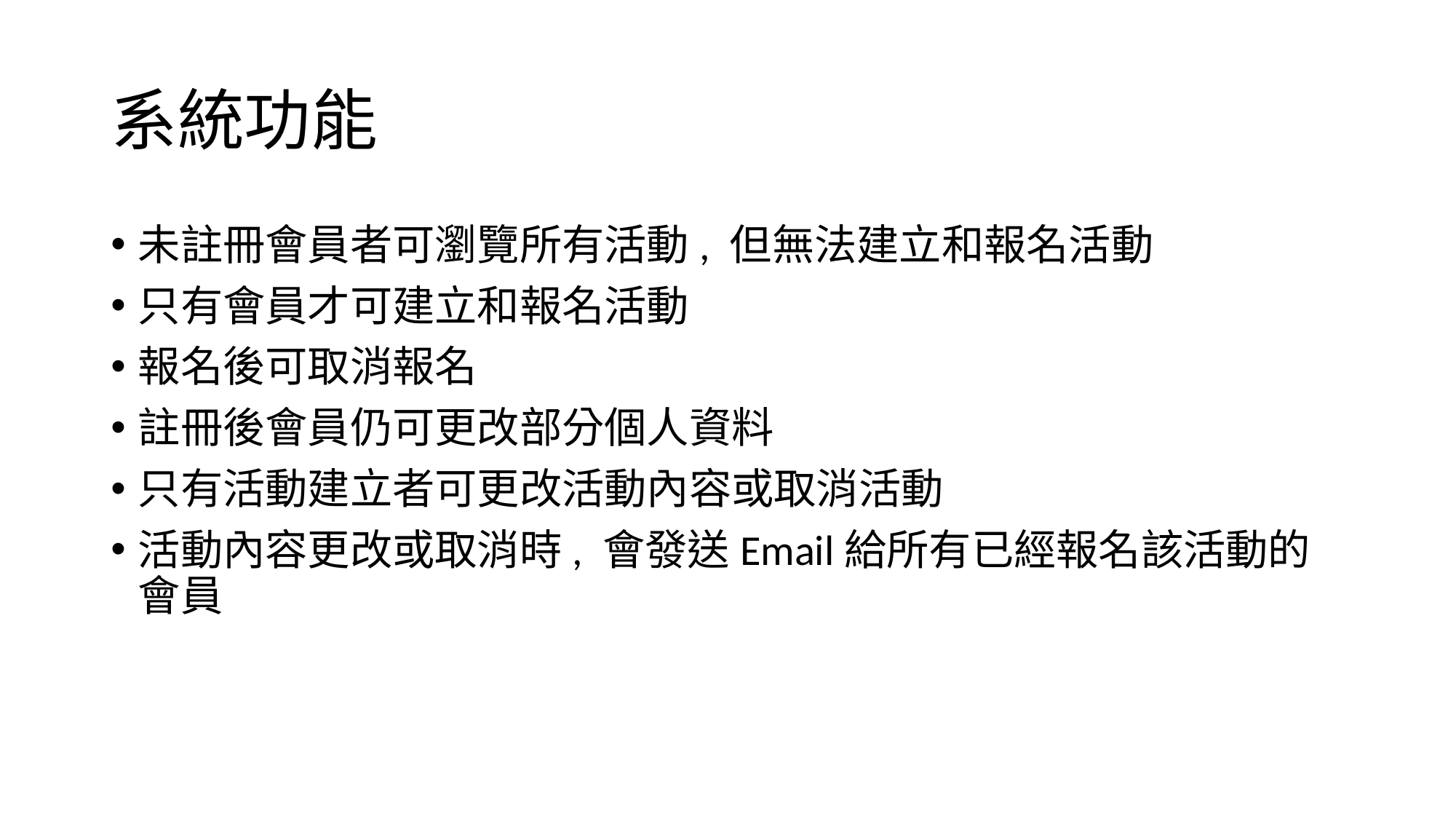

# 系統功能
未註冊會員者可瀏覽所有活動, 但無法建立和報名活動
只有會員才可建立和報名活動
報名後可取消報名
註冊後會員仍可更改部分個人資料
只有活動建立者可更改活動內容或取消活動
活動內容更改或取消時, 會發送Email給所有已經報名該活動的會員